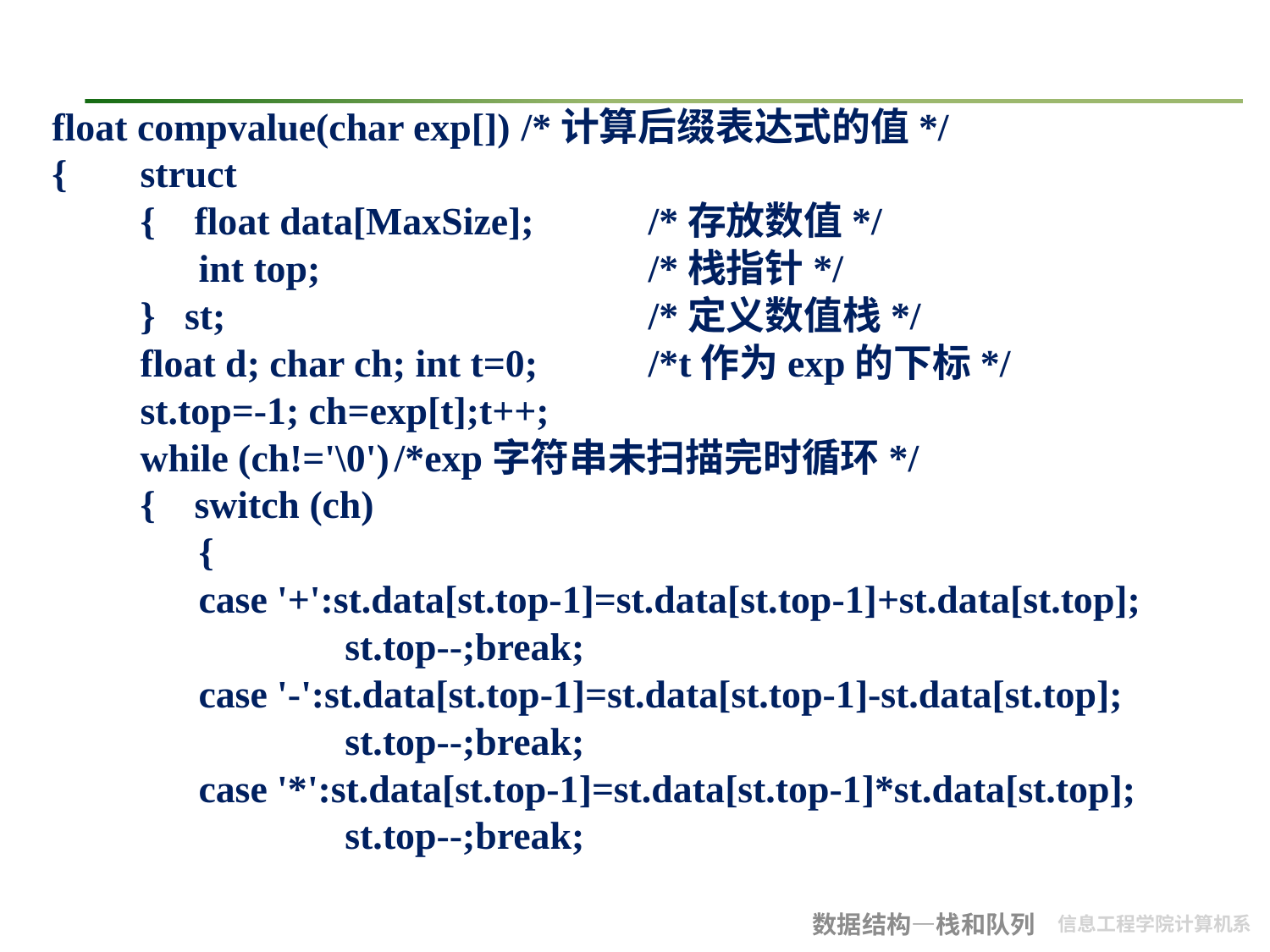

#
    float compvalue(char exp[])	/*计算后缀表达式的值*/
    {	struct
	{    float data[MaxSize];	/*存放数值*/
	      int top;			/*栈指针*/
	}   st;				/*定义数值栈*/
	float d; char ch; int t=0; 	/*t作为exp的下标*/
	st.top=-1; ch=exp[t];t++;
	while (ch!='\0')	/*exp字符串未扫描完时循环*/
	{    switch (ch)
	      {
	      case '+':st.data[st.top-1]=st.data[st.top-1]+st.data[st.top];
		        st.top--;break;
	      case '-':st.data[st.top-1]=st.data[st.top-1]-st.data[st.top];
		        st.top--;break;
	      case '*':st.data[st.top-1]=st.data[st.top-1]*st.data[st.top];
		        st.top--;break;